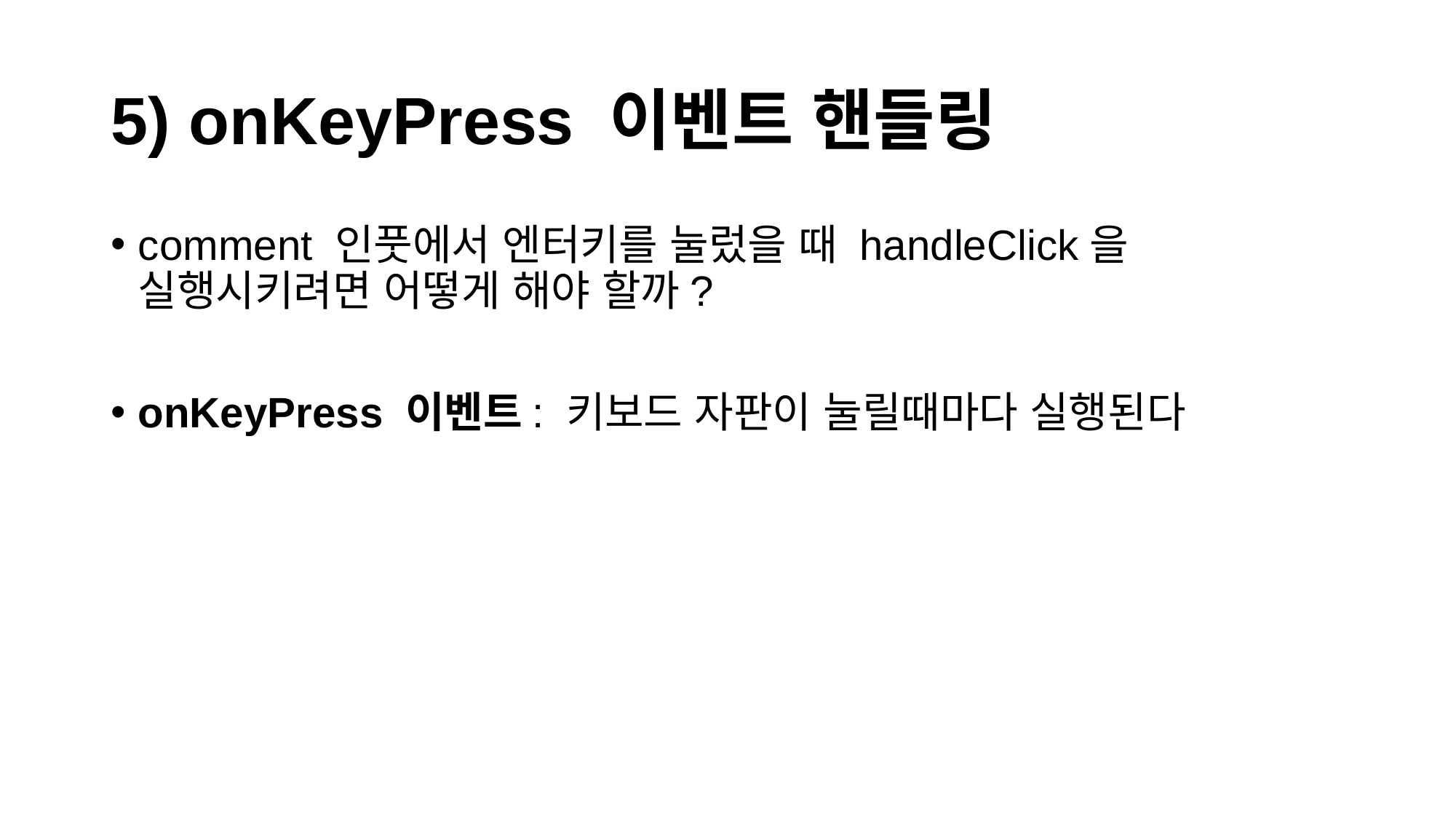

# 5) onKeyPress 이벤트 핸들링
comment 인풋에서 엔터키를 눌렀을 때 handleClick을 실행시키려면 어떻게 해야 할까?

onKeyPress 이벤트: 키보드 자판이 눌릴때마다 실행된다